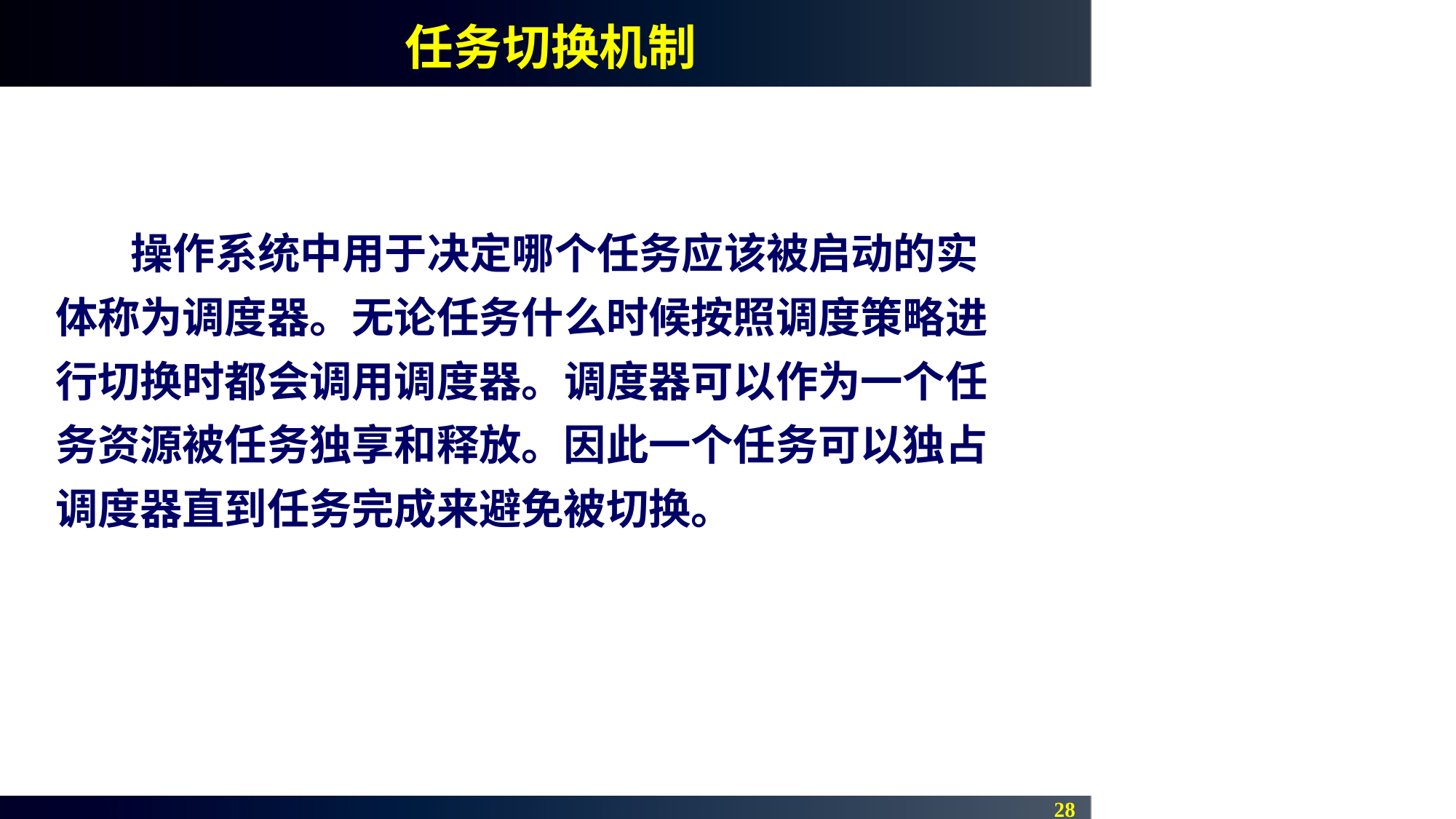

任务切换机制
操作系统中用于决定哪个任务应该被启动的实体称为调度器。无论任务什么时候按照调度策略进行切换时都会调用调度器。调度器可以作为一个任务资源被任务独享和释放。因此一个任务可以独占调度器直到任务完成来避免被切换。